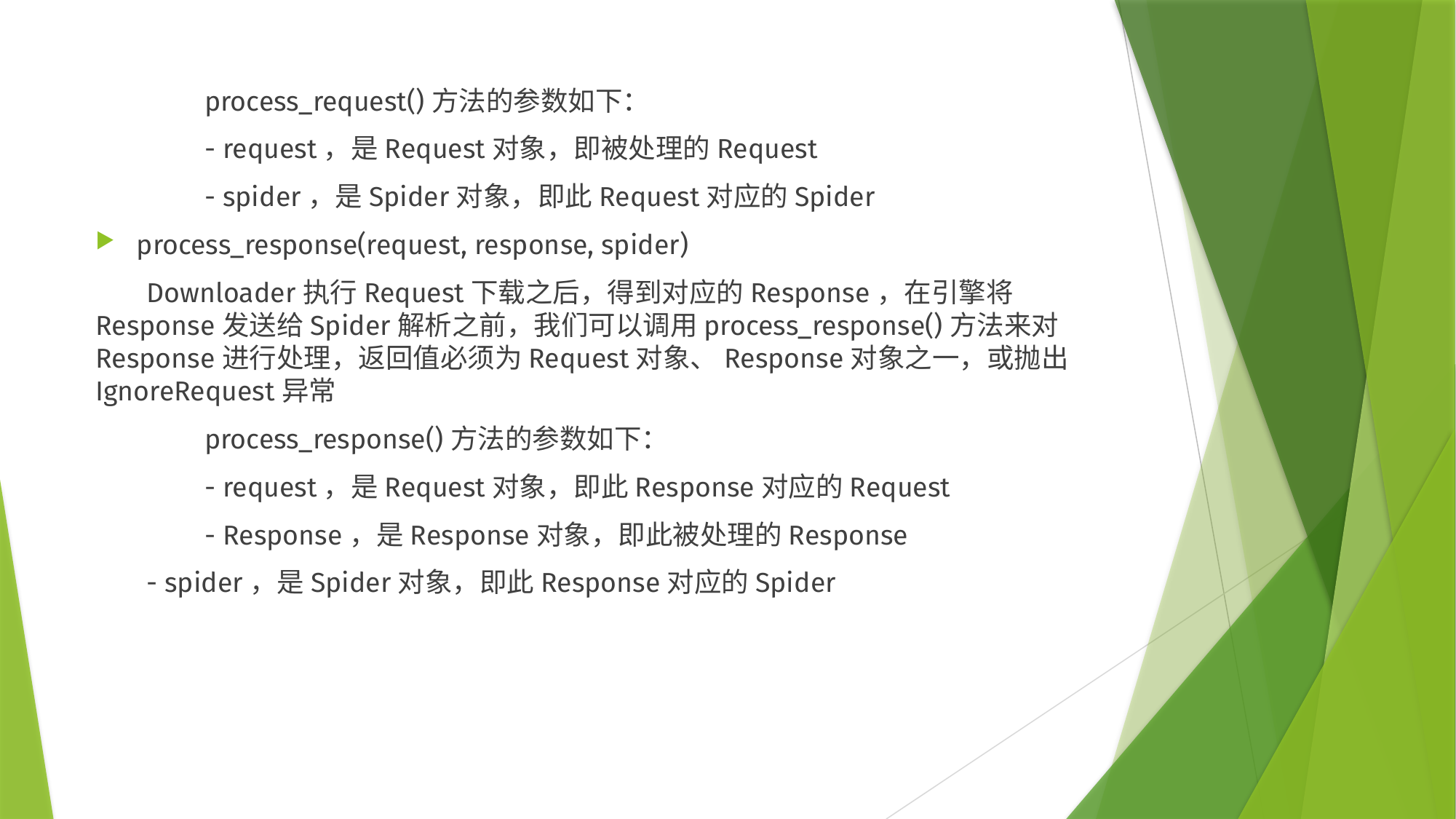

process_request()方法的参数如下：
	- request，是Request对象，即被处理的Request
	- spider，是Spider对象，即此Request对应的Spider
process_response(request, response, spider)
       Downloader执行Request下载之后，得到对应的Response，在引擎将Response发送给Spider解析之前，我们可以调用process_response()方法来对Response进行处理，返回值必须为Request对象、Response对象之一，或抛出IgnoreRequest异常
	process_response()方法的参数如下：
	- request，是Request对象，即此Response对应的Request
	- Response，是Response对象，即此被处理的Response
       - spider，是Spider对象，即此Response对应的Spider